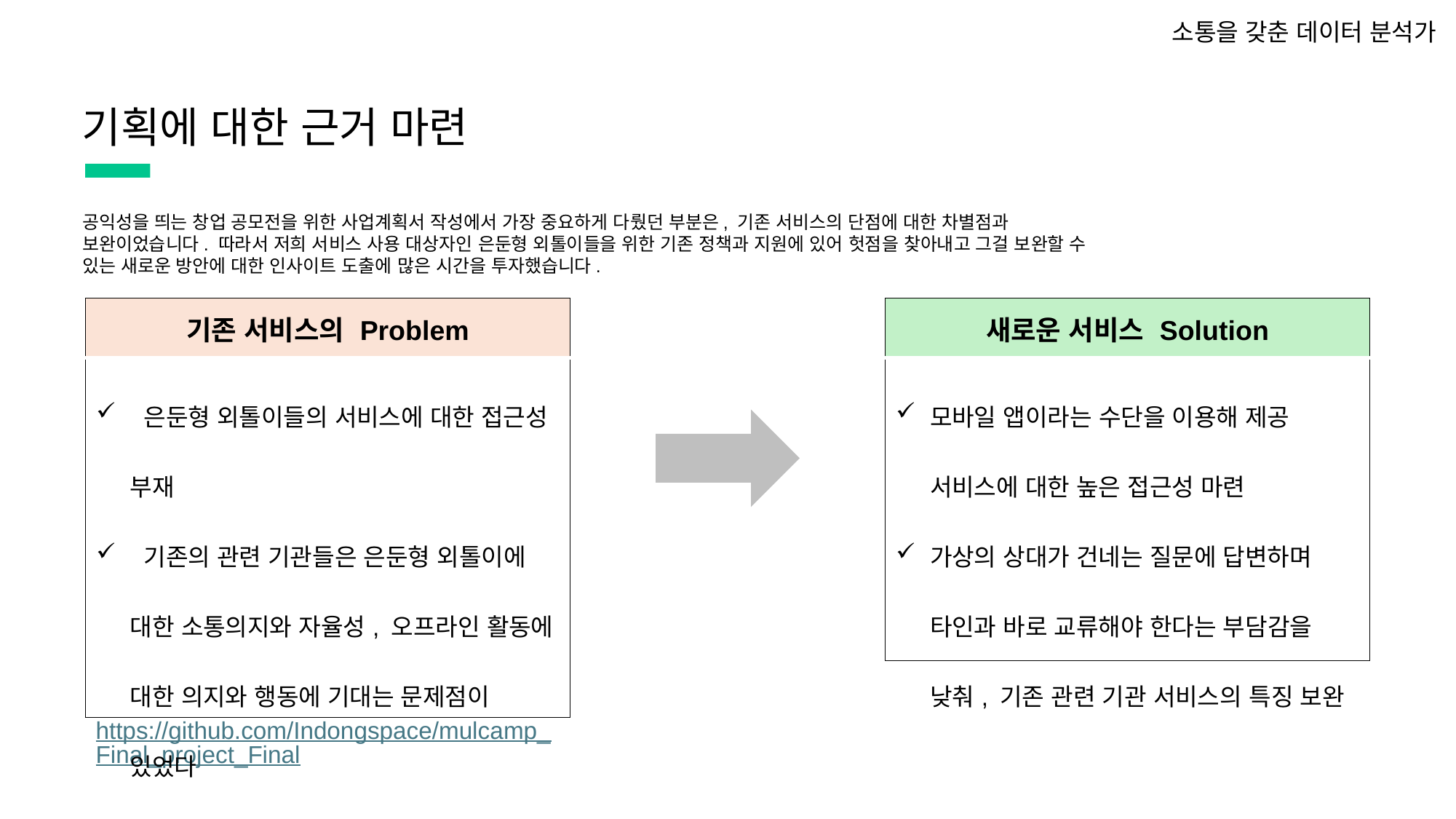

소통을 갖춘 데이터 분석가
기획에 대한 근거 마련

공익성을 띄는 창업 공모전을 위한 사업계획서 작성에서 가장 중요하게 다뤘던 부분은, 기존 서비스의 단점에 대한 차별점과 보완이었습니다. 따라서 저희 서비스 사용 대상자인 은둔형 외톨이들을 위한 기존 정책과 지원에 있어 헛점을 찾아내고 그걸 보완할 수 있는 새로운 방안에 대한 인사이트 도출에 많은 시간을 투자했습니다.
| 기존 서비스의 Problem |
| --- |
| 은둔형 외톨이들의 서비스에 대한 접근성 부재 기존의 관련 기관들은 은둔형 외톨이에 대한 소통의지와 자율성, 오프라인 활동에 대한 의지와 행동에 기대는 문제점이 있었다 |
| 새로운 서비스 Solution |
| --- |
| 모바일 앱이라는 수단을 이용해 제공 서비스에 대한 높은 접근성 마련 가상의 상대가 건네는 질문에 답변하며 타인과 바로 교류해야 한다는 부담감을 낮춰, 기존 관련 기관 서비스의 특징 보완 |

More About : https://github.com/Indongspace/mulcamp_Final_project_Final